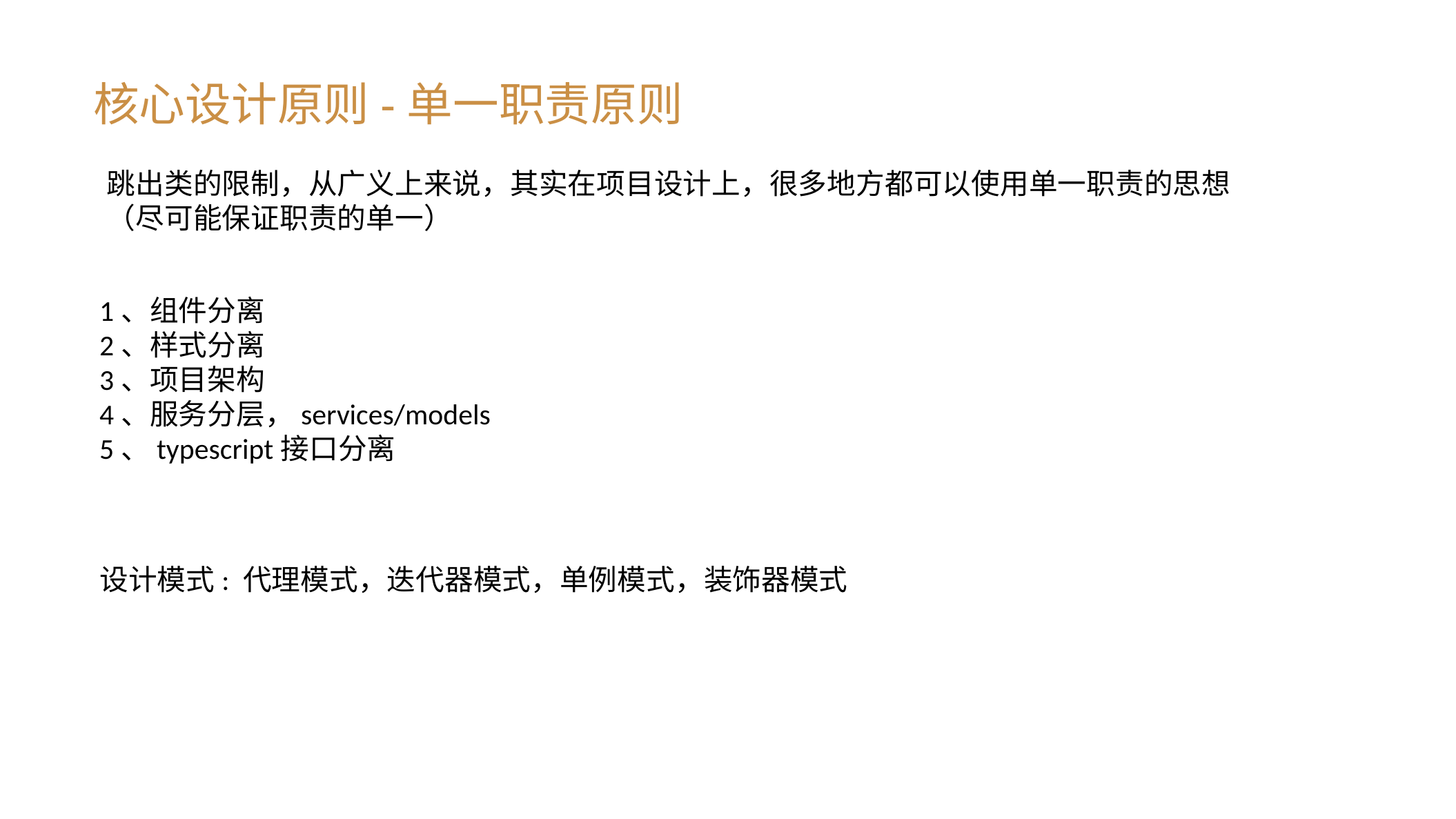

核心设计原则-单一职责原则
跳出类的限制，从广义上来说，其实在项目设计上，很多地方都可以使用单一职责的思想
（尽可能保证职责的单一）
1、组件分离
2、样式分离
3、项目架构
4、服务分层，services/models
5、typescript接口分离
设计模式: 代理模式，迭代器模式，单例模式，装饰器模式